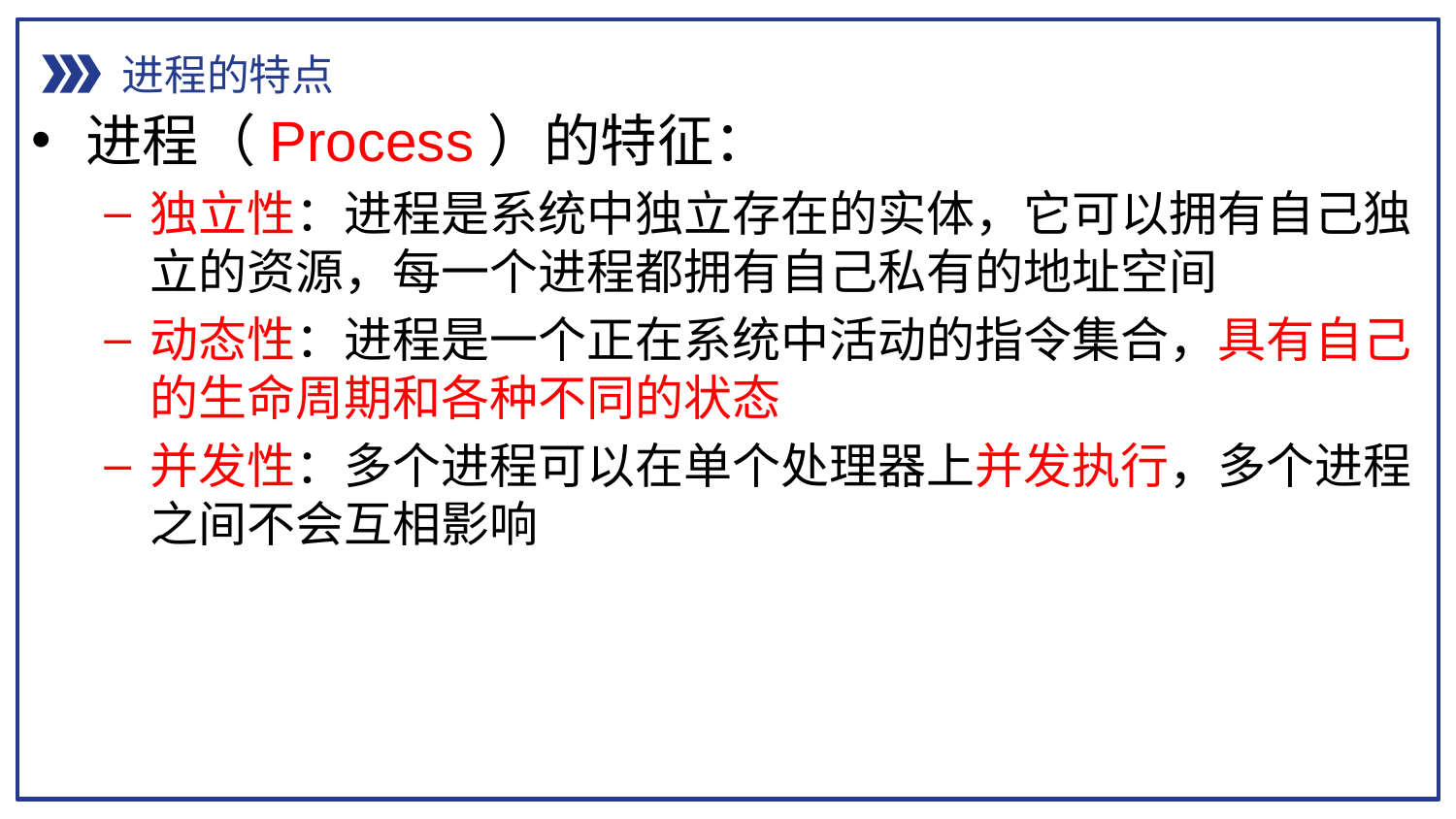

进程的特点

进程（Process）的特征：
独立性：进程是系统中独立存在的实体，它可以拥有自己独立的资源，每一个进程都拥有自己私有的地址空间
动态性：进程是一个正在系统中活动的指令集合，具有自己的生命周期和各种不同的状态
并发性：多个进程可以在单个处理器上并发执行，多个进程之间不会互相影响